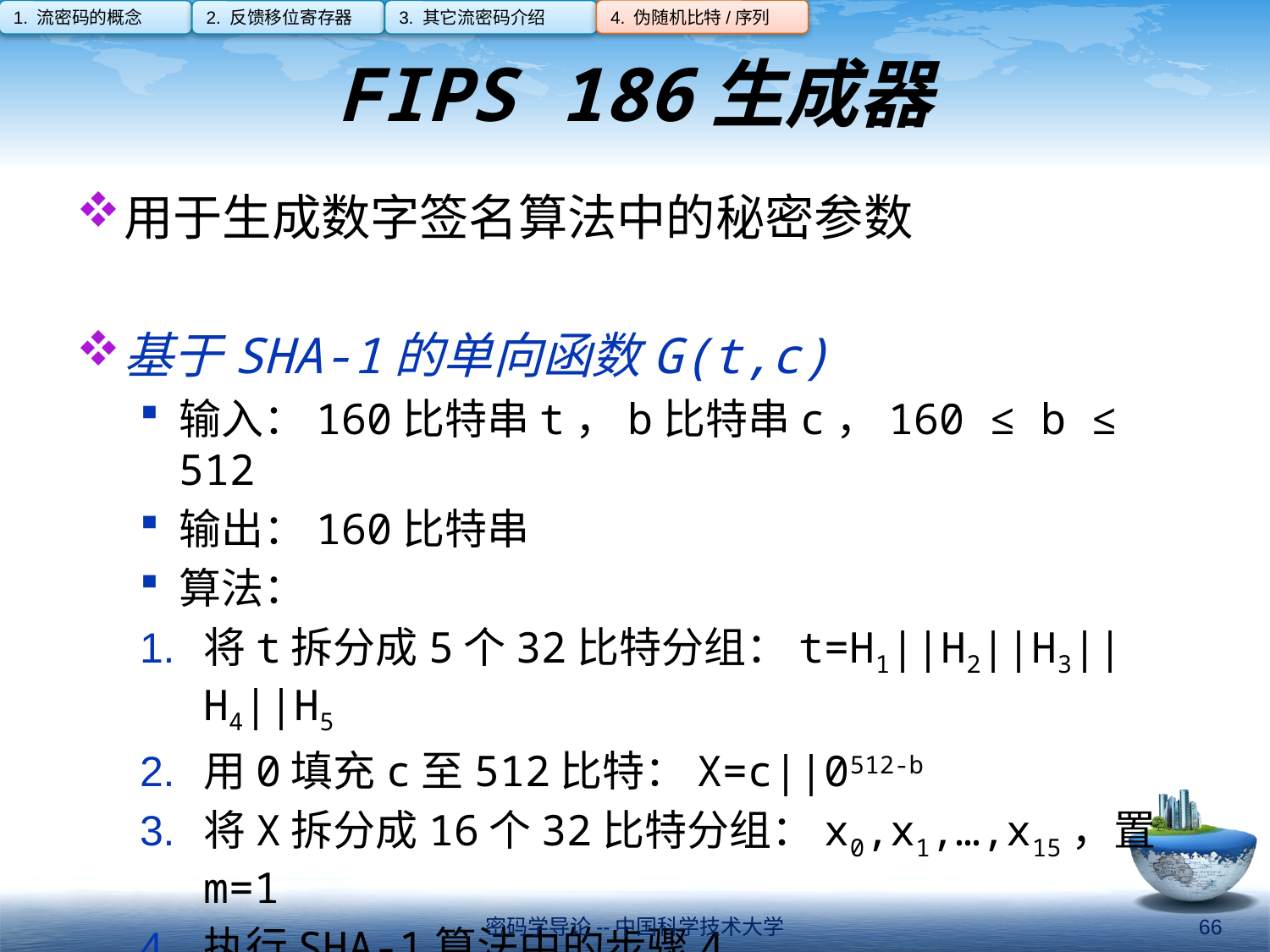

4. 伪随机比特/序列
1. 流密码的概念
2. 反馈移位寄存器
3. 其它流密码介绍
# FIPS 186生成器
用于生成数字签名算法中的秘密参数

基于SHA-1的单向函数G(t,c)
输入：160比特串t，b比特串c，160 ≤ b ≤ 512
输出：160比特串
算法：
将t拆分成5个32比特分组：t=H1||H2||H3||H4||H5
用0填充c至512比特：X=c||0512-b
将X拆分成16个32比特分组：x0,x1,…,x15，置m=1
执行SHA-1算法中的步骤4
输出G(t,c)=H1||H2||H3||H4||H5

密码学导论--中国科学技术大学
66